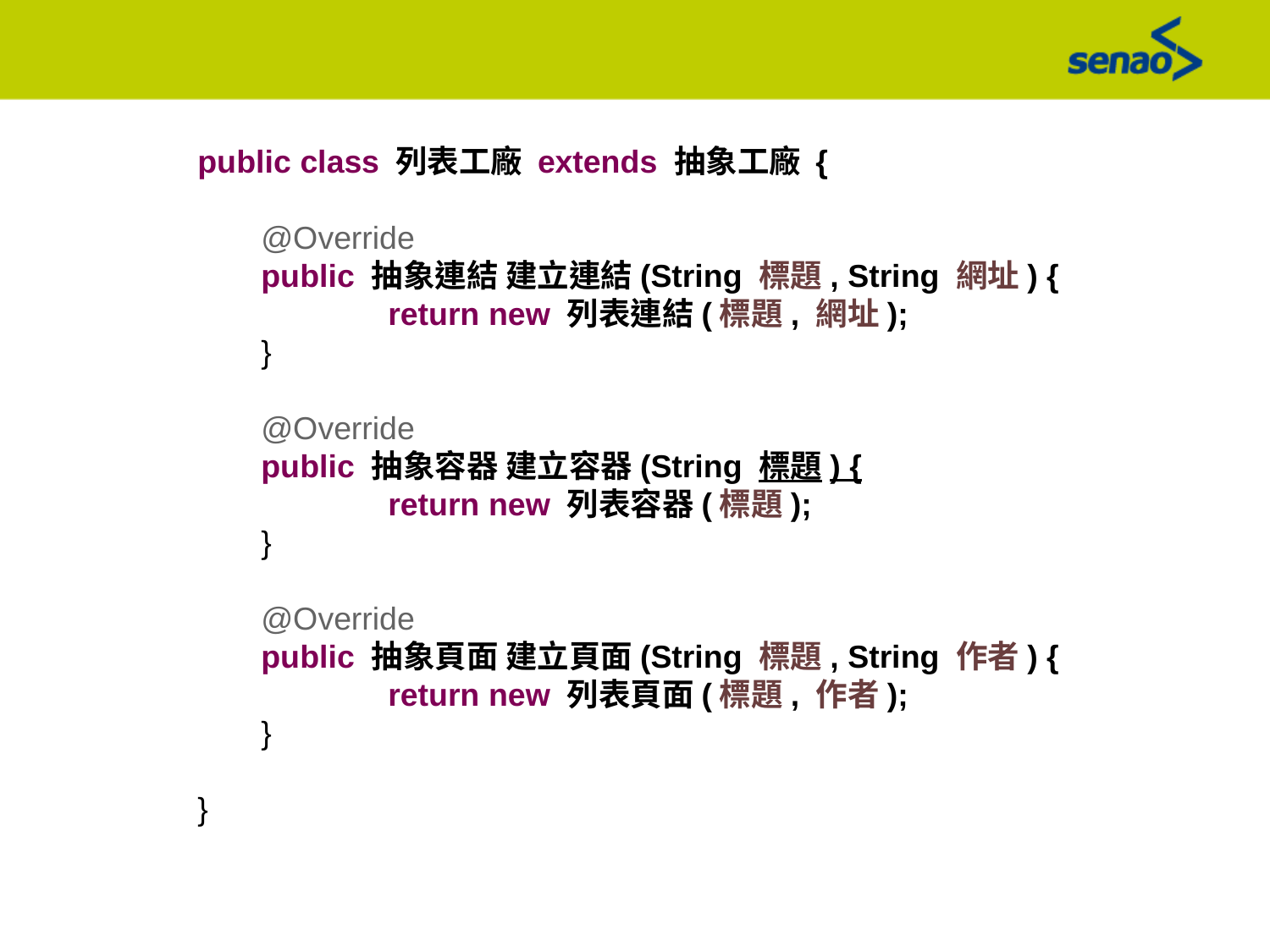

public class 列表工廠 extends 抽象工廠 {

@Override
public 抽象連結 建立連結(String 標題, String 網址) {
	return new 列表連結(標題, 網址);
}

@Override
public 抽象容器 建立容器(String 標題) {
	return new 列表容器(標題);
}

@Override
public 抽象頁面 建立頁面(String 標題, String 作者) {
	return new 列表頁面(標題, 作者);
}

}